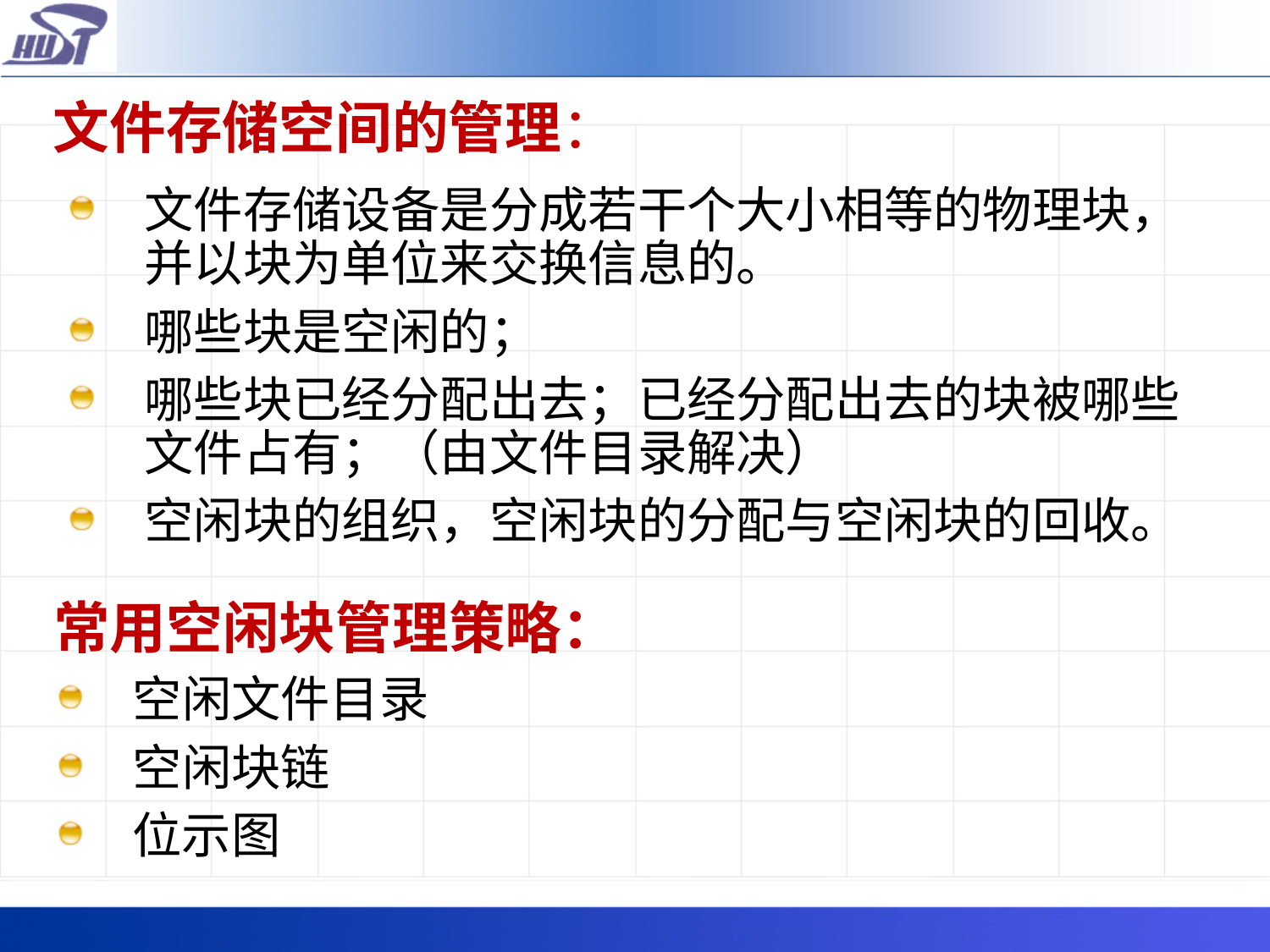

文件存储空间的管理：
文件存储设备是分成若干个大小相等的物理块，并以块为单位来交换信息的。
哪些块是空闲的；
哪些块已经分配出去；已经分配出去的块被哪些文件占有；（由文件目录解决）
空闲块的组织，空闲块的分配与空闲块的回收。
常用空闲块管理策略：
空闲文件目录
空闲块链
位示图